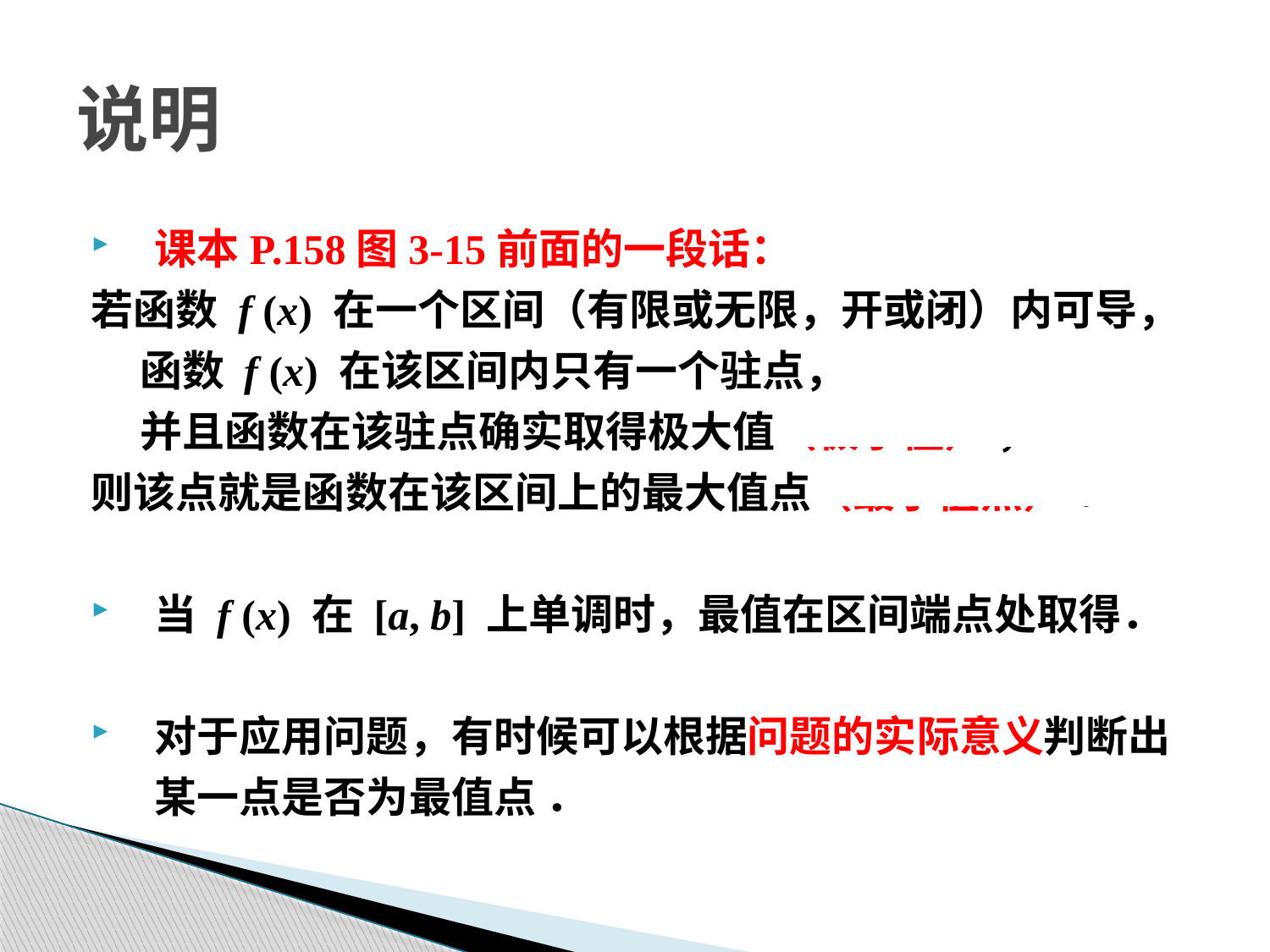

# 说明
课本P.158图3-15前面的一段话：
若函数 f (x) 在一个区间（有限或无限，开或闭）内可导，
    函数 f (x) 在该区间内只有一个驻点，
    并且函数在该驻点确实取得极大值（极小值） ，
则该点就是函数在该区间上的最大值点（最小值点） ．

当 f (x) 在 [a, b] 上单调时，最值在区间端点处取得．

对于应用问题，有时候可以根据问题的实际意义判断出某一点是否为最值点 ．